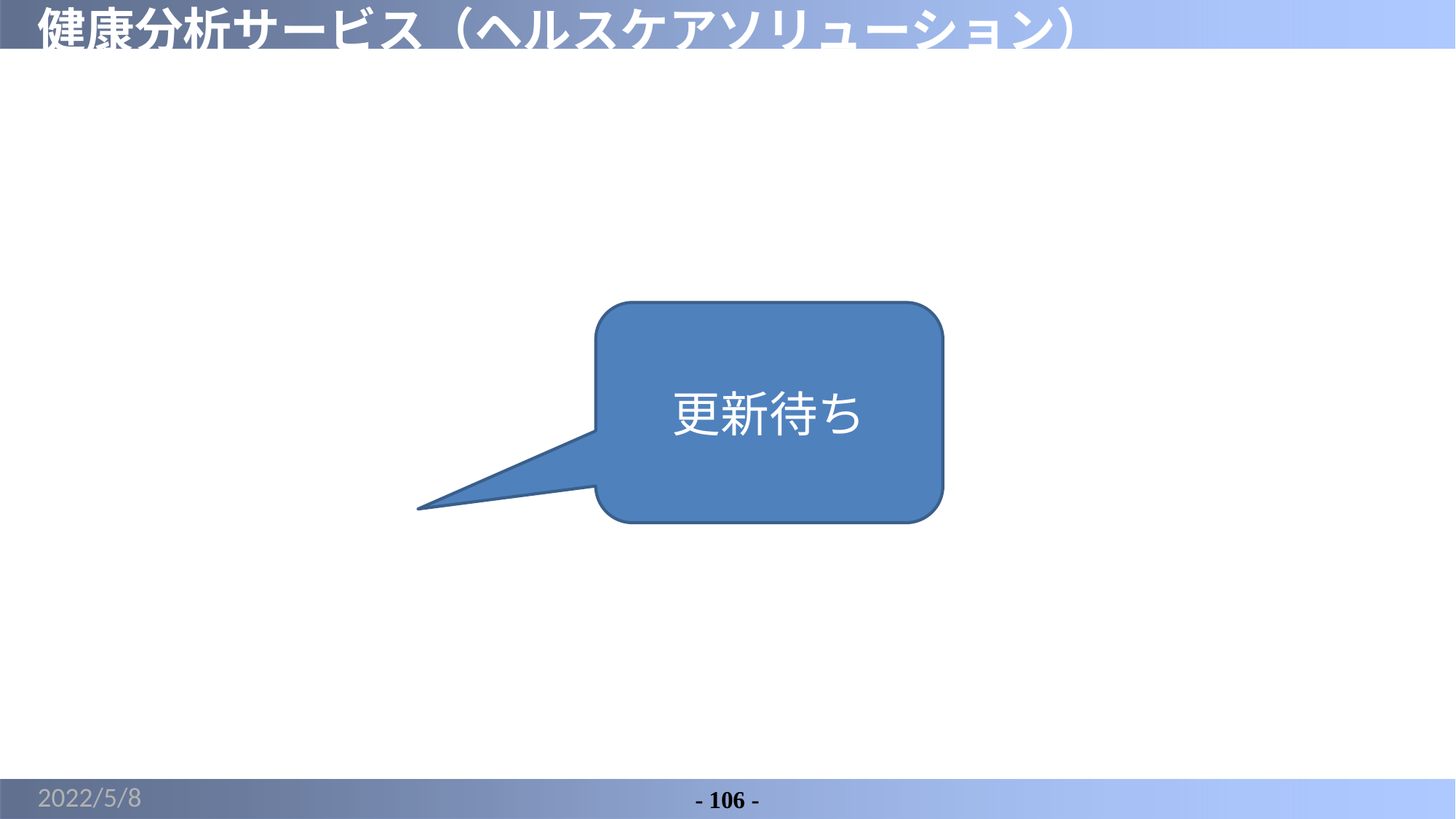

# 健康分析サービス（ヘルスケアソリューション）
更新待ち
2022/5/8
- 106 -